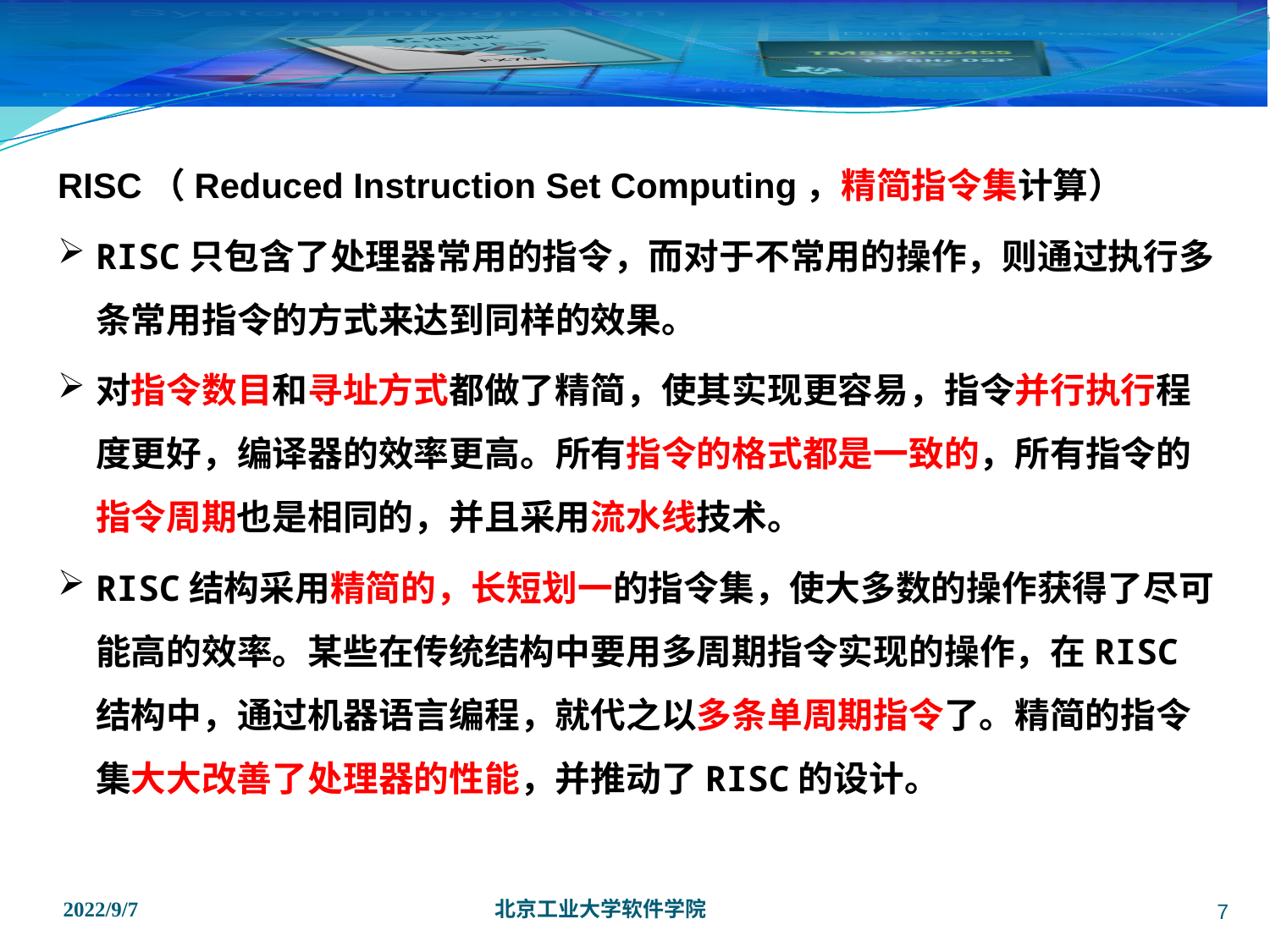

RISC（Reduced Instruction Set Computing，精简指令集计算）
RISC只包含了处理器常用的指令，而对于不常用的操作，则通过执行多条常用指令的方式来达到同样的效果。
对指令数目和寻址方式都做了精简，使其实现更容易，指令并行执行程度更好，编译器的效率更高。所有指令的格式都是一致的，所有指令的指令周期也是相同的，并且采用流水线技术。
RISC结构采用精简的，长短划一的指令集，使大多数的操作获得了尽可能高的效率。某些在传统结构中要用多周期指令实现的操作，在RISC结构中，通过机器语言编程，就代之以多条单周期指令了。精简的指令集大大改善了处理器的性能，并推动了RISC的设计。